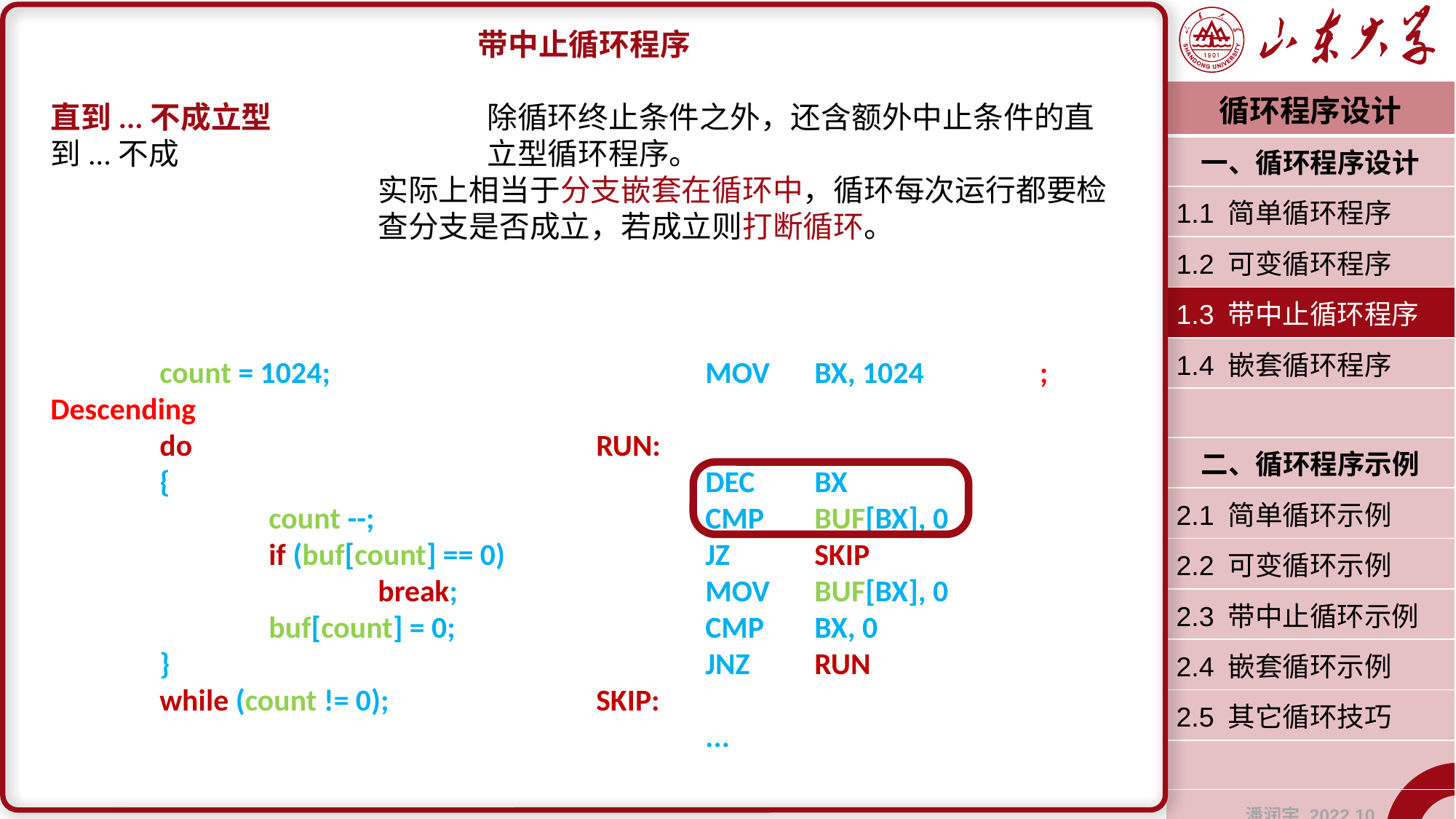

带中止循环程序

直到...不成立型		除循环终止条件之外，还含额外中止条件的直到...不成			立型循环程序。
			实际上相当于分支嵌套在循环中，循环每次运行都要检			查分支是否成立，若成立则打断循环。

	count = 1024;				MOV	BX, 1024	 ; Descending
	do				RUN:
	{					DEC	BX
		count --;				CMP	BUF[BX], 0
		if (buf[count] == 0)		JZ	SKIP
			break;			MOV	BUF[BX], 0
		buf[count] = 0;			CMP	BX, 0
	}					JNZ	RUN
	while (count != 0);		SKIP:
						...
| 循环程序设计 |
| --- |
| 一、循环程序设计 |
| 1.1 简单循环程序 |
| 1.2 可变循环程序 |
| 1.3 带中止循环程序 |
| 1.4 嵌套循环程序 |
|  |
| 二、循环程序示例 |
| 2.1 简单循环示例 |
| 2.2 可变循环示例 |
| 2.3 带中止循环示例 |
| 2.4 嵌套循环示例 |
| 2.5 其它循环技巧 |
|  |
| 潘润宇 2022.10 |